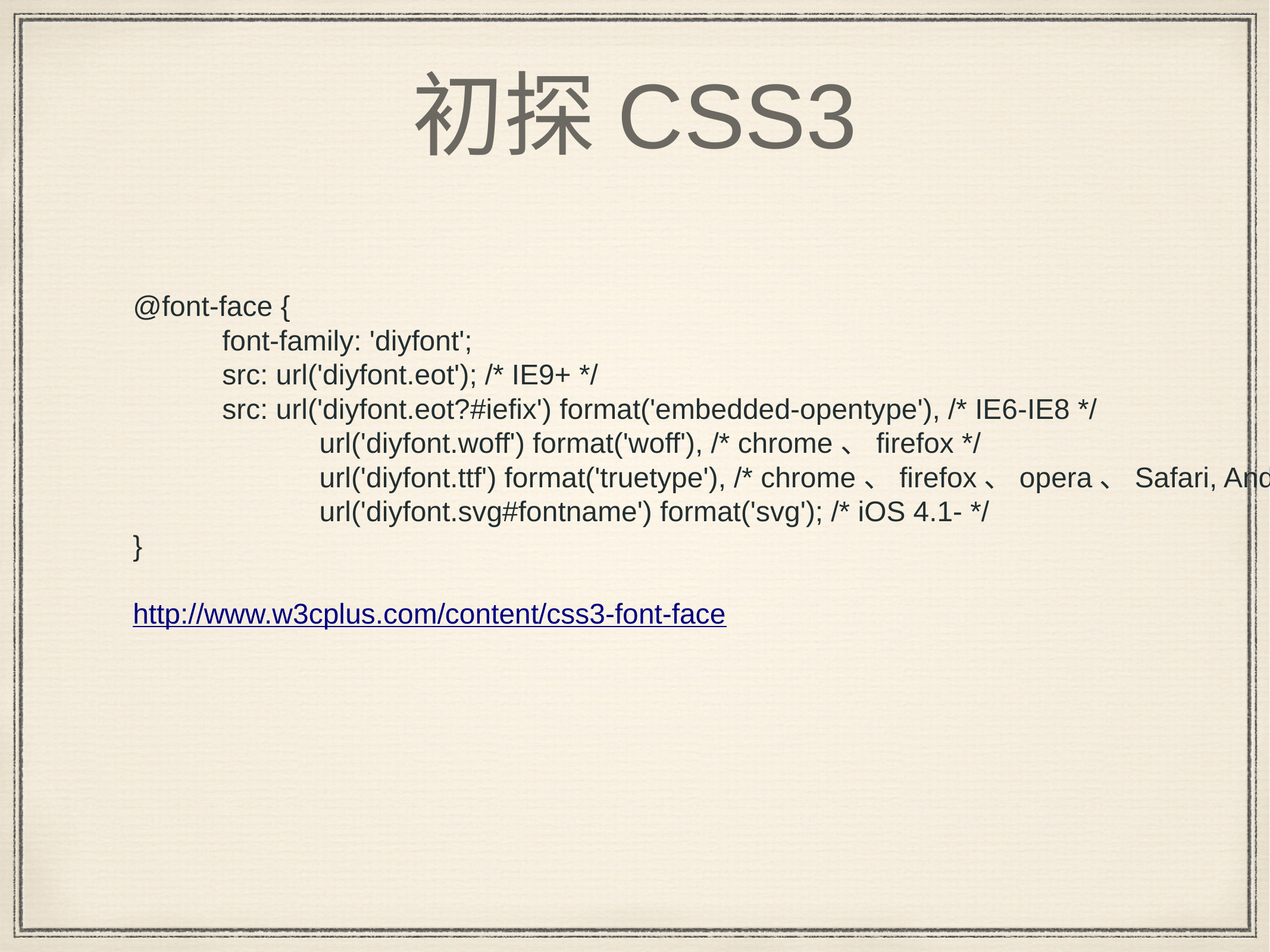

# 初探CSS3
@font-face {
	font-family: 'diyfont';
	src: url('diyfont.eot'); /* IE9+ */
	src: url('diyfont.eot?#iefix') format('embedded-opentype'), /* IE6-IE8 */
		 url('diyfont.woff') format('woff'), /* chrome、firefox */
		 url('diyfont.ttf') format('truetype'), /* chrome、firefox、opera、Safari, Android, iOS 4.2+*/
		 url('diyfont.svg#fontname') format('svg'); /* iOS 4.1- */
}

http://www.w3cplus.com/content/css3-font-face